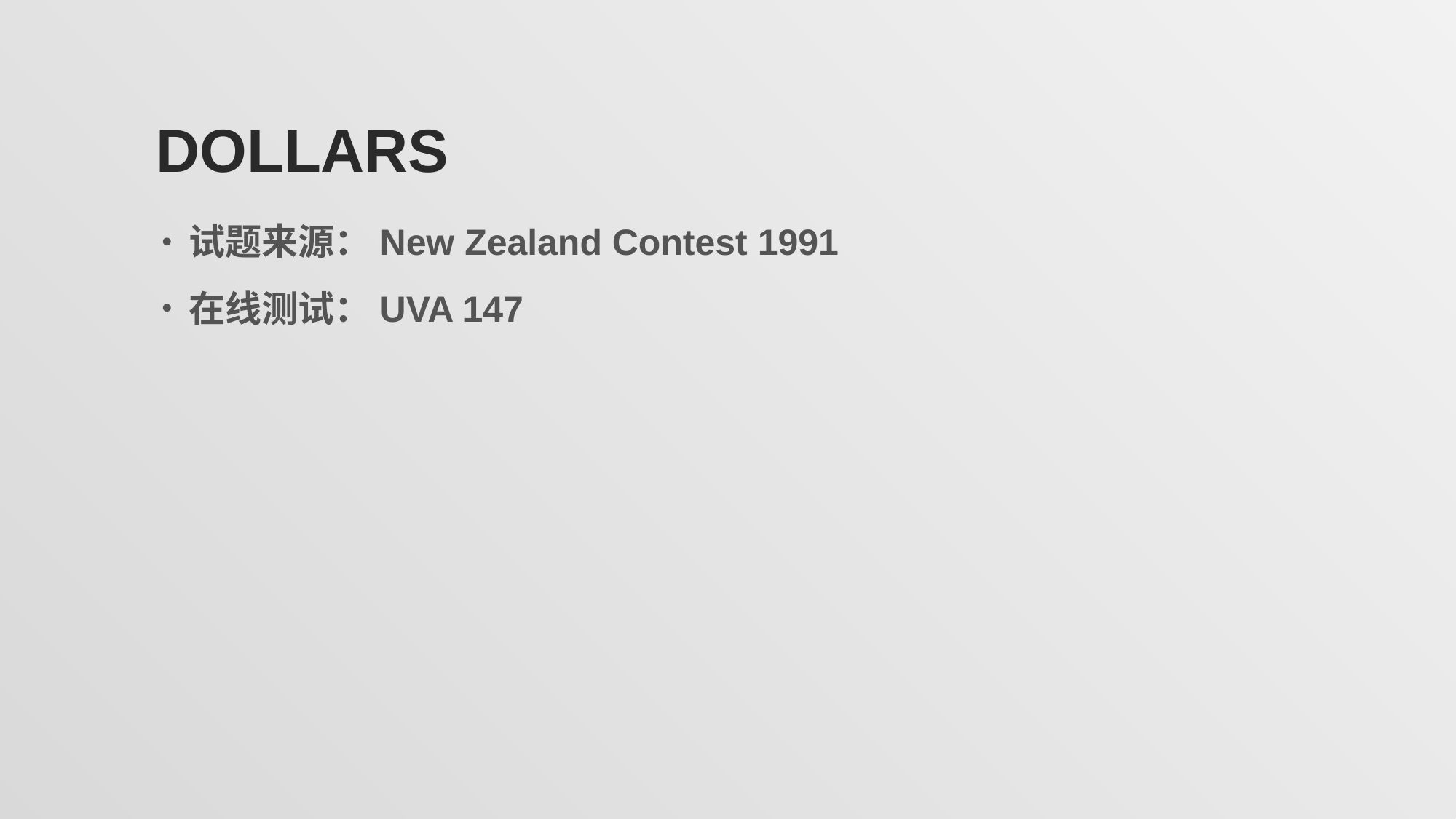

# Dollars
试题来源：New Zealand Contest 1991
在线测试：UVA 147